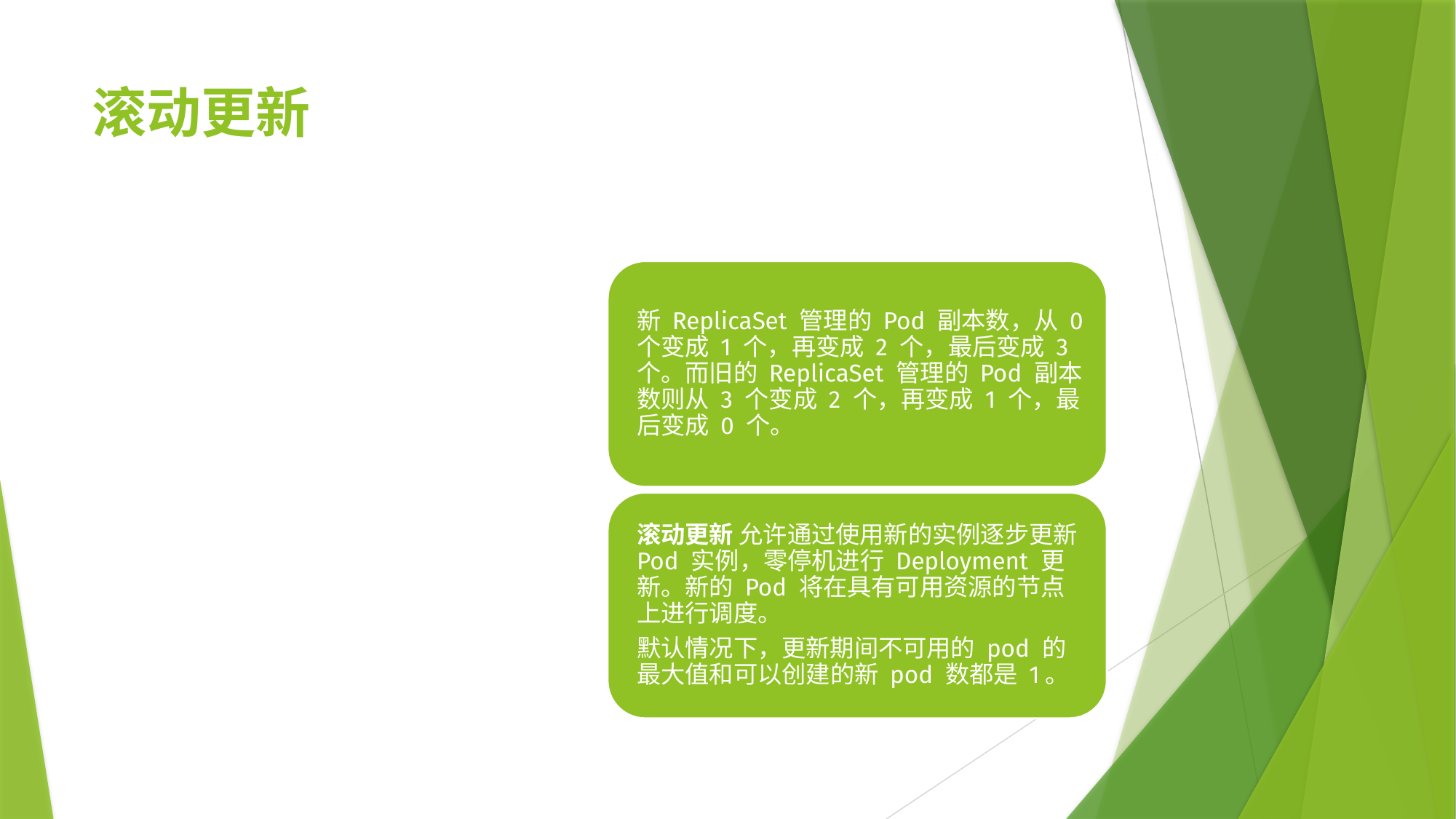

# 滚动更新

新 ReplicaSet 管理的 Pod 副本数，从 0 个变成 1 个，再变成 2 个，最后变成 3 个。而旧的 ReplicaSet 管理的 Pod 副本数则从 3 个变成 2 个，再变成 1 个，最后变成 0 个。
滚动更新 允许通过使用新的实例逐步更新 Pod 实例，零停机进行 Deployment 更新。新的 Pod 将在具有可用资源的节点上进行调度。
默认情况下，更新期间不可用的 pod 的最大值和可以创建的新 pod 数都是 1。